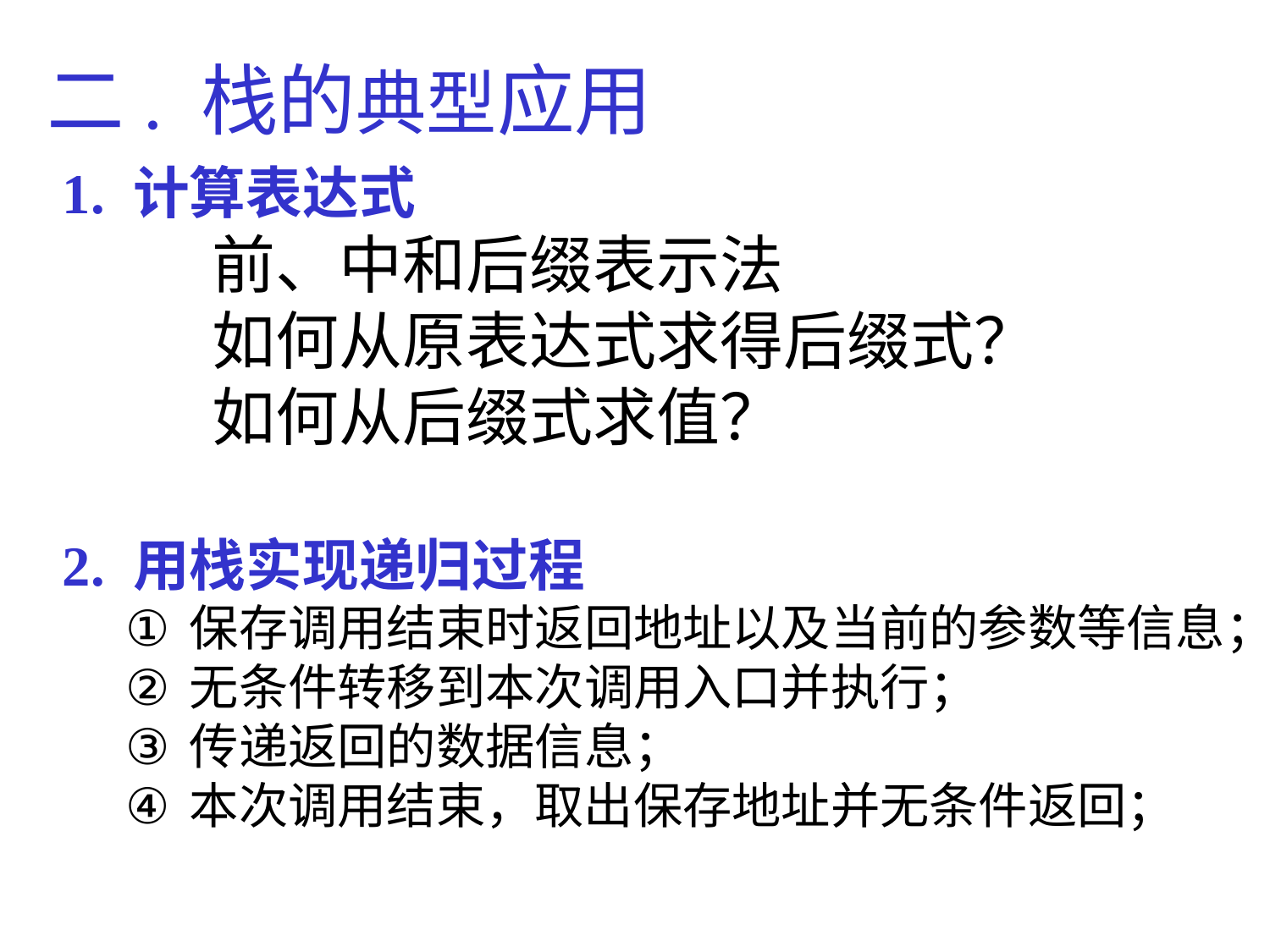

二. 栈的典型应用
1. 计算表达式
     前、中和后缀表示法
     如何从原表达式求得后缀式？
     如何从后缀式求值？

2. 用栈实现递归过程
保存调用结束时返回地址以及当前的参数等信息；
无条件转移到本次调用入口并执行；
传递返回的数据信息；
本次调用结束，取出保存地址并无条件返回；